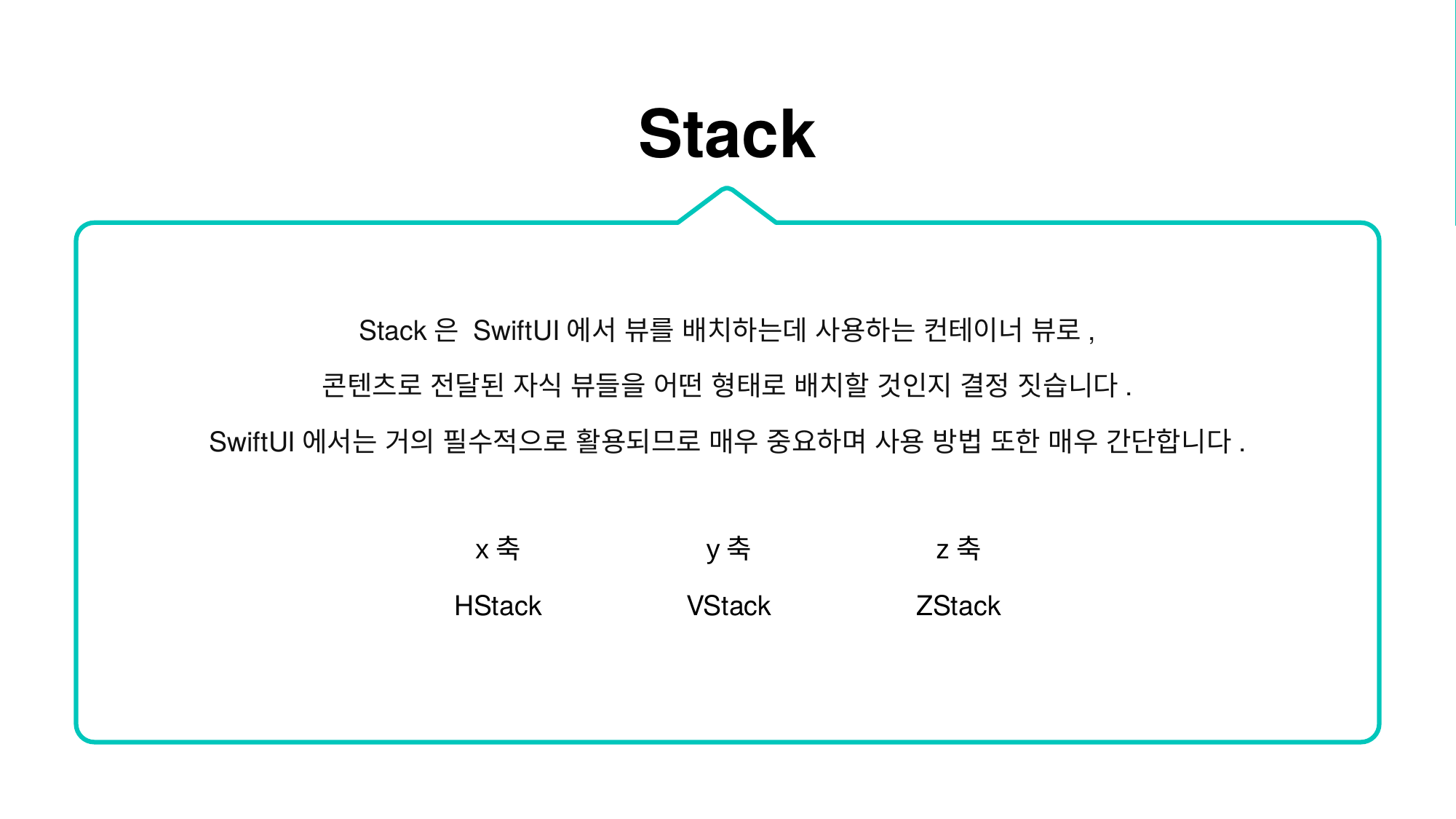

Stack

Stack은 SwiftUI에서 뷰를 배치하는데 사용하는 컨테이너 뷰로,
콘텐츠로 전달된 자식 뷰들을 어떤 형태로 배치할 것인지 결정 짓습니다.
SwiftUI에서는 거의 필수적으로 활용되므로 매우 중요하며 사용 방법 또한 매우 간단합니다.
x축
y축
z축
HStack
VStack
ZStack